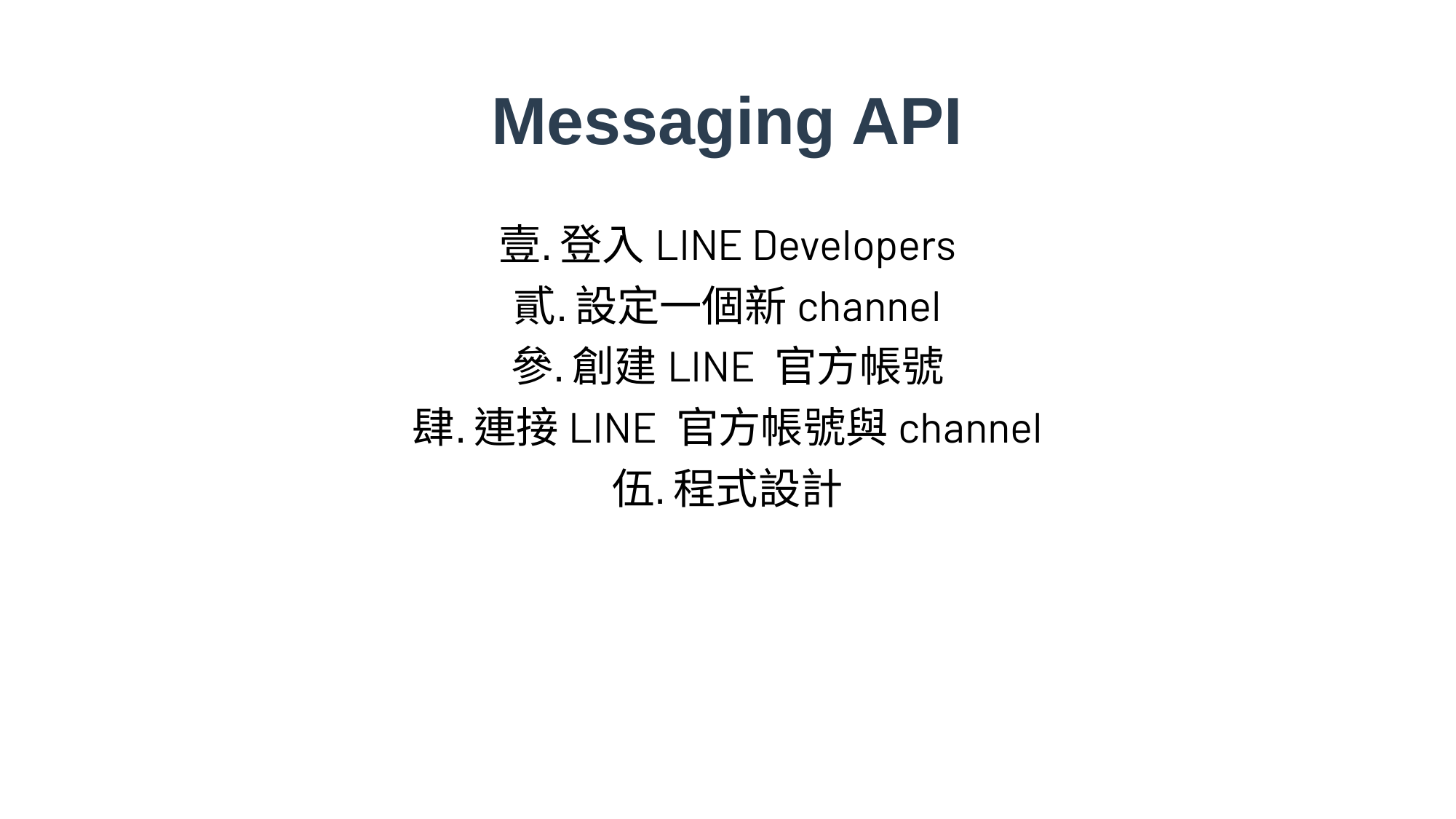

# Messaging API
登入LINE Developers
設定一個新channel
創建LINE 官方帳號
連接LINE 官方帳號與channel
程式設計